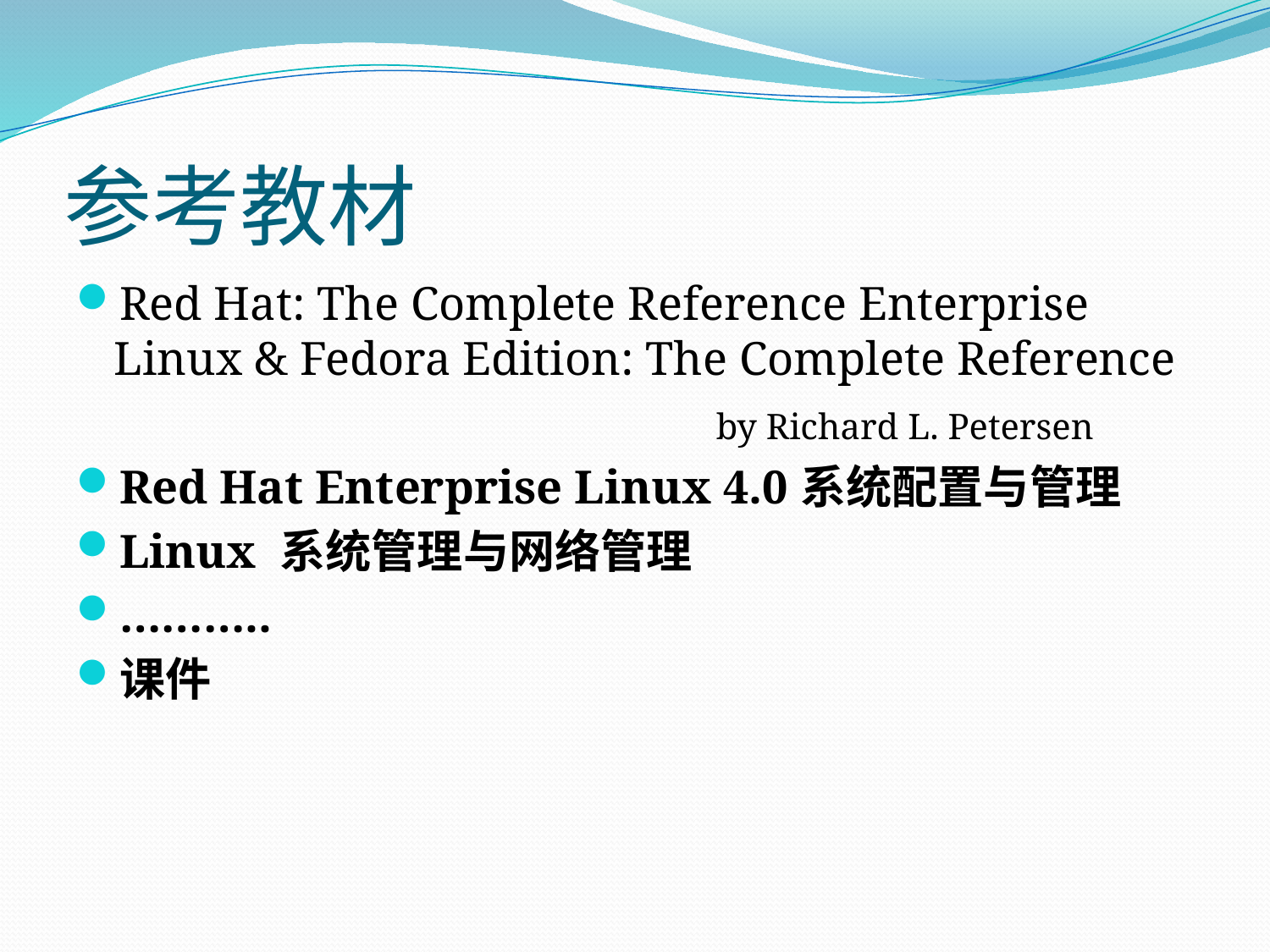

# 参考教材
Red Hat: The Complete Reference Enterprise Linux & Fedora Edition: The Complete Reference
                                                      by Richard L. Petersen
Red Hat Enterprise Linux 4.0系统配置与管理
Linux 系统管理与网络管理
………..
课件